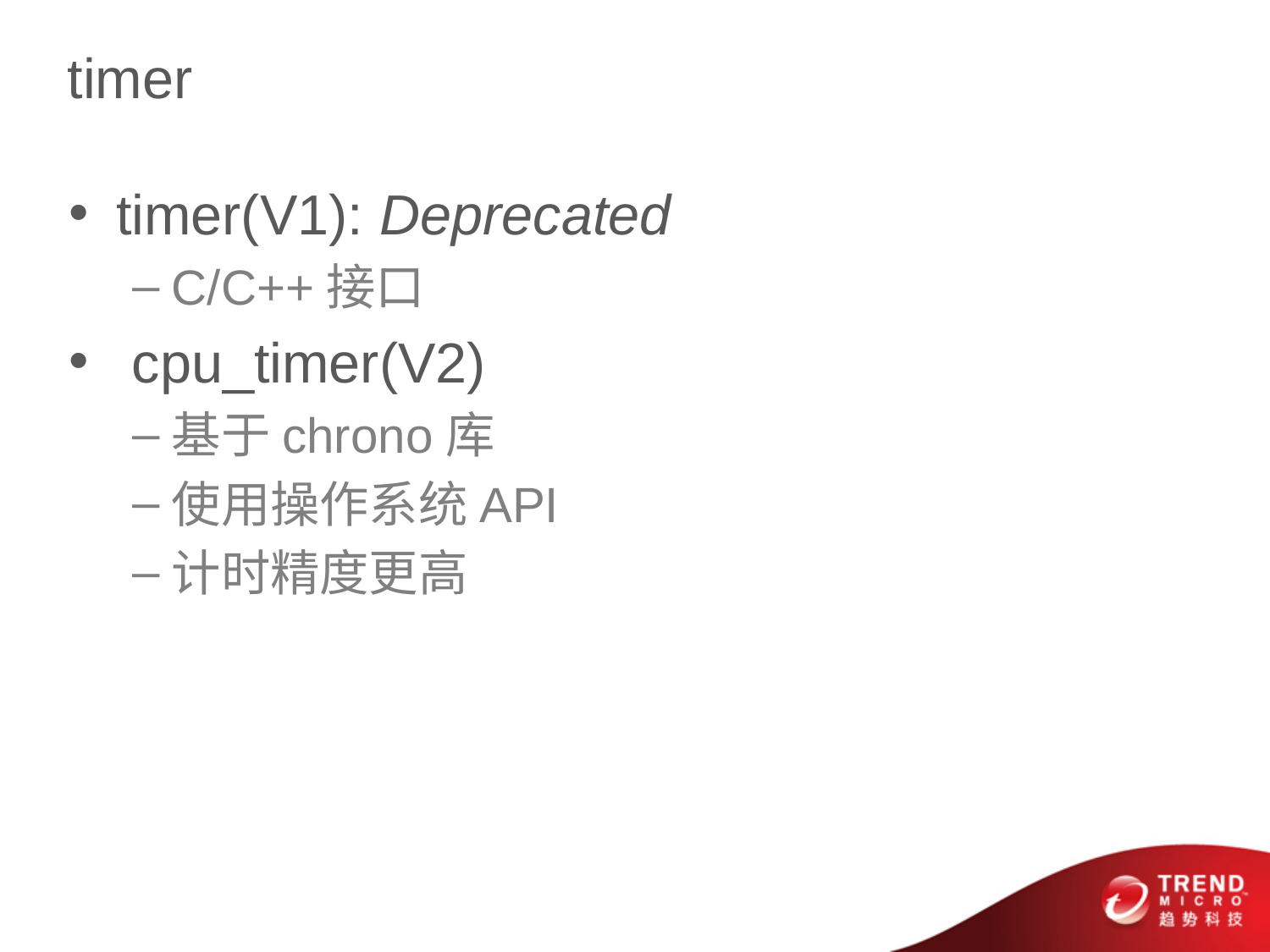

# timer
timer(V1): Deprecated
C/C++接口
 cpu_timer(V2)
基于chrono库
使用操作系统API
计时精度更高